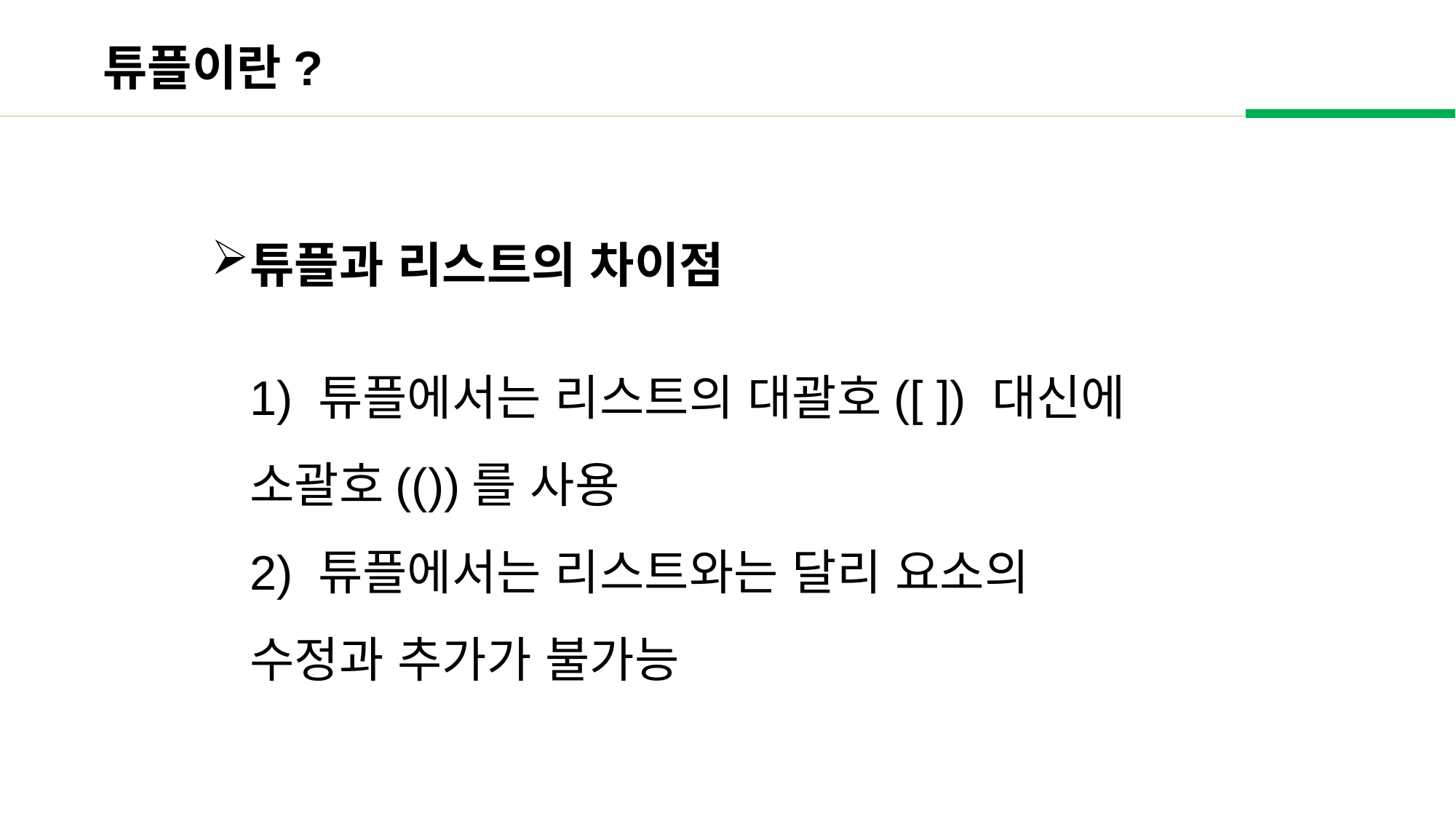

튜플이란?

튜플과 리스트의 차이점
1) 튜플에서는 리스트의 대괄호([ ]) 대신에 소괄호(())를 사용
2) 튜플에서는 리스트와는 달리 요소의 수정과 추가가 불가능